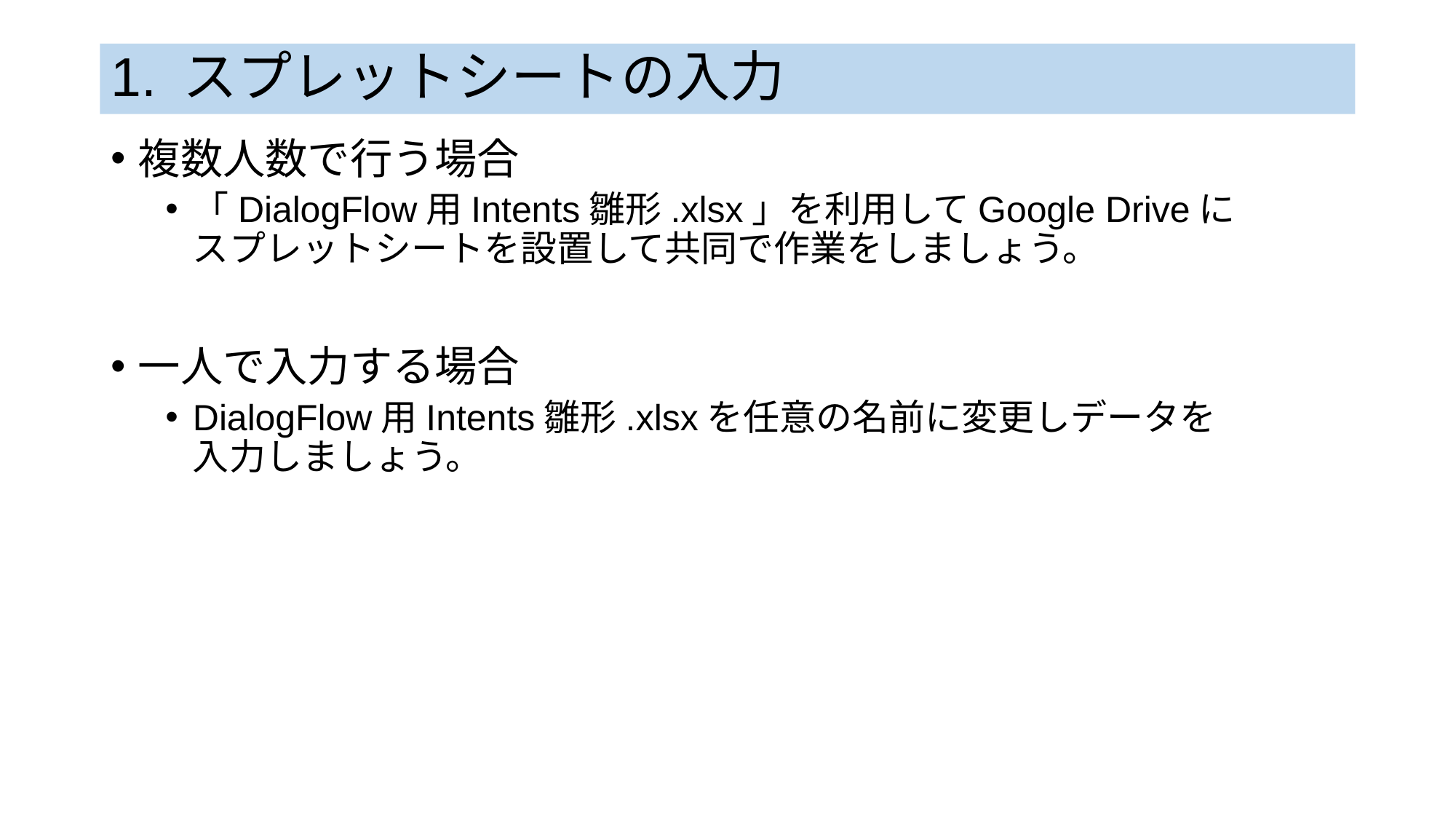

# 1. スプレットシートの入力
複数人数で行う場合
「DialogFlow用Intents雛形.xlsx」を利用してGoogle Driveに
スプレットシートを設置して共同で作業をしましょう。

一人で入力する場合
DialogFlow用Intents雛形.xlsxを任意の名前に変更しデータを
入力しましょう。